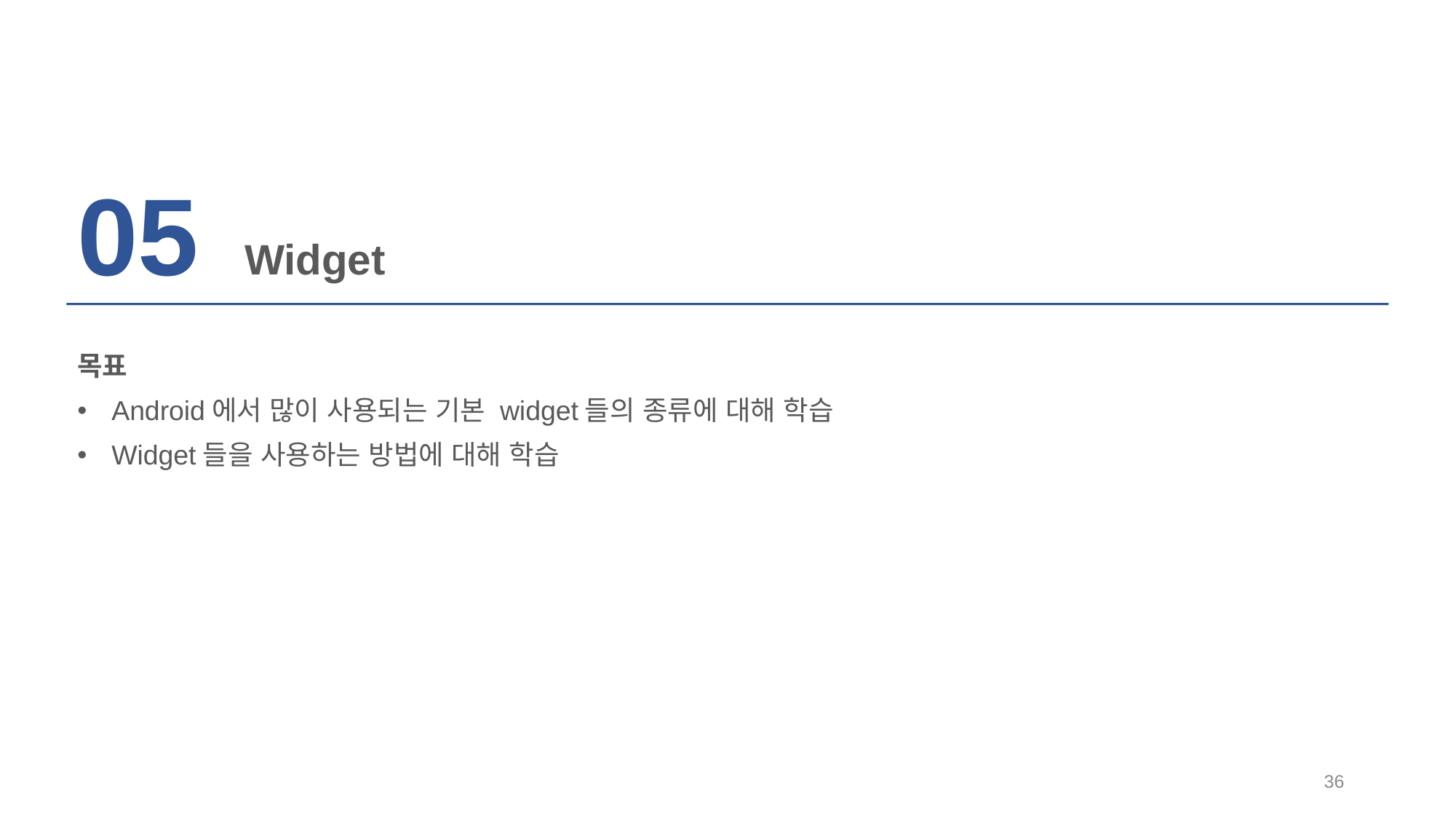

05
Widget
목표
Android에서 많이 사용되는 기본 widget들의 종류에 대해 학습
Widget들을 사용하는 방법에 대해 학습
36